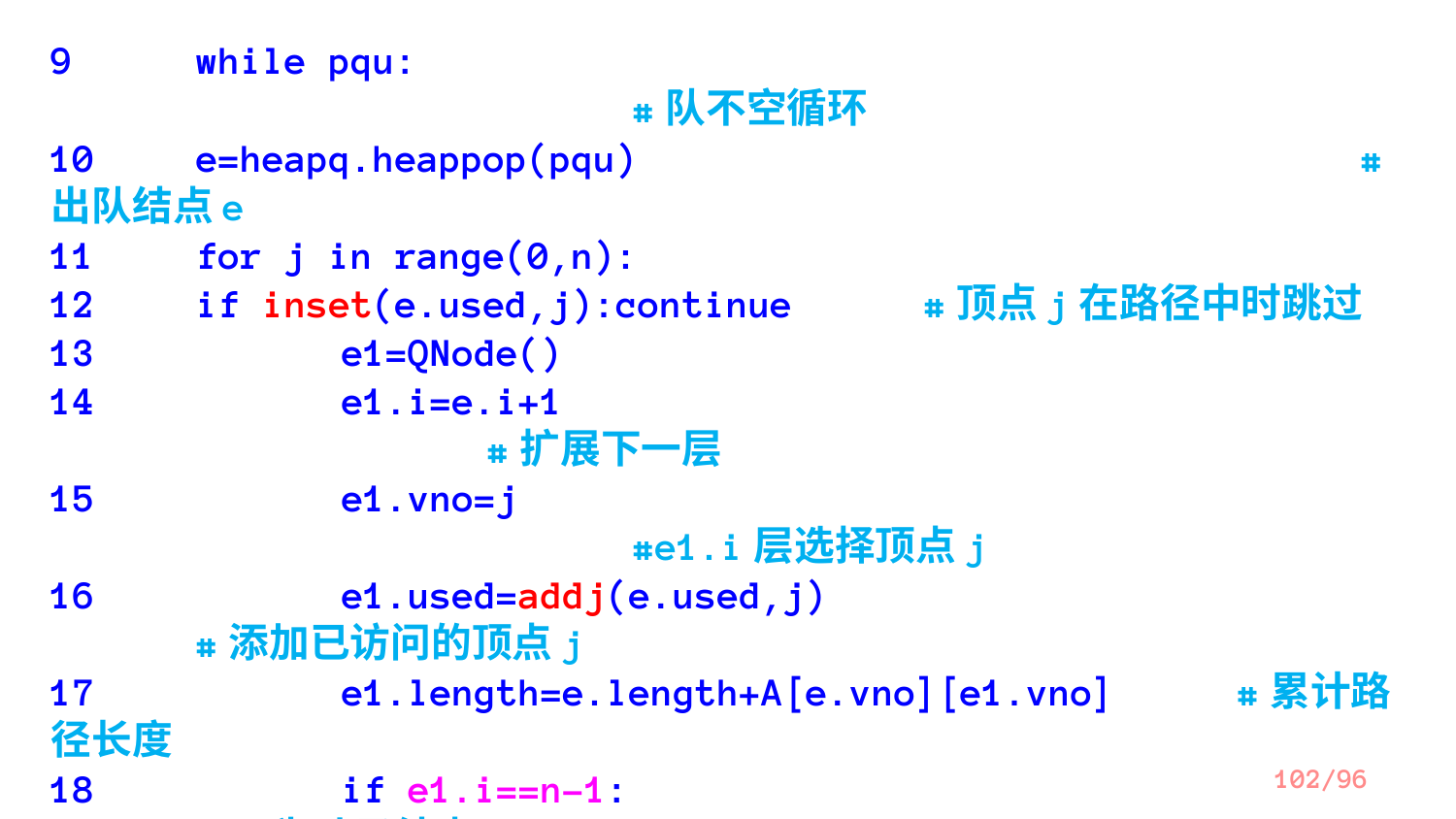

9 	while pqu:						    					#队不空循环
10 	e=heapq.heappop(pqu)	        			#出队结点e
11   	for j in range(0,n):
12    	if inset(e.used,j):continue    	#顶点j在路径中时跳过
13     	e1=QNode()
14     	e1.i=e.i+1						    			#扩展下一层
15     	e1.vno=j										#e1.i层选择顶点j
16     	e1.used=addj(e.used,j)					#添加已访问的顶点j
17     	e1.length=e.length+A[e.vno][e1.vno]	 #累计路径长度
18     	if e1.i==n-1:						    	#e1为叶子结点
19     		bestd[e1.vno]=min(bestd[e1.vno],e1.length)
20     	if e1.i<n-1:						    		#e1为非叶子结点
21     		if e1.length<bestd[e1.vno]: 		#剪支
22        		heapq.heappush(pqu,e1)			#非叶子结点进队
102/96